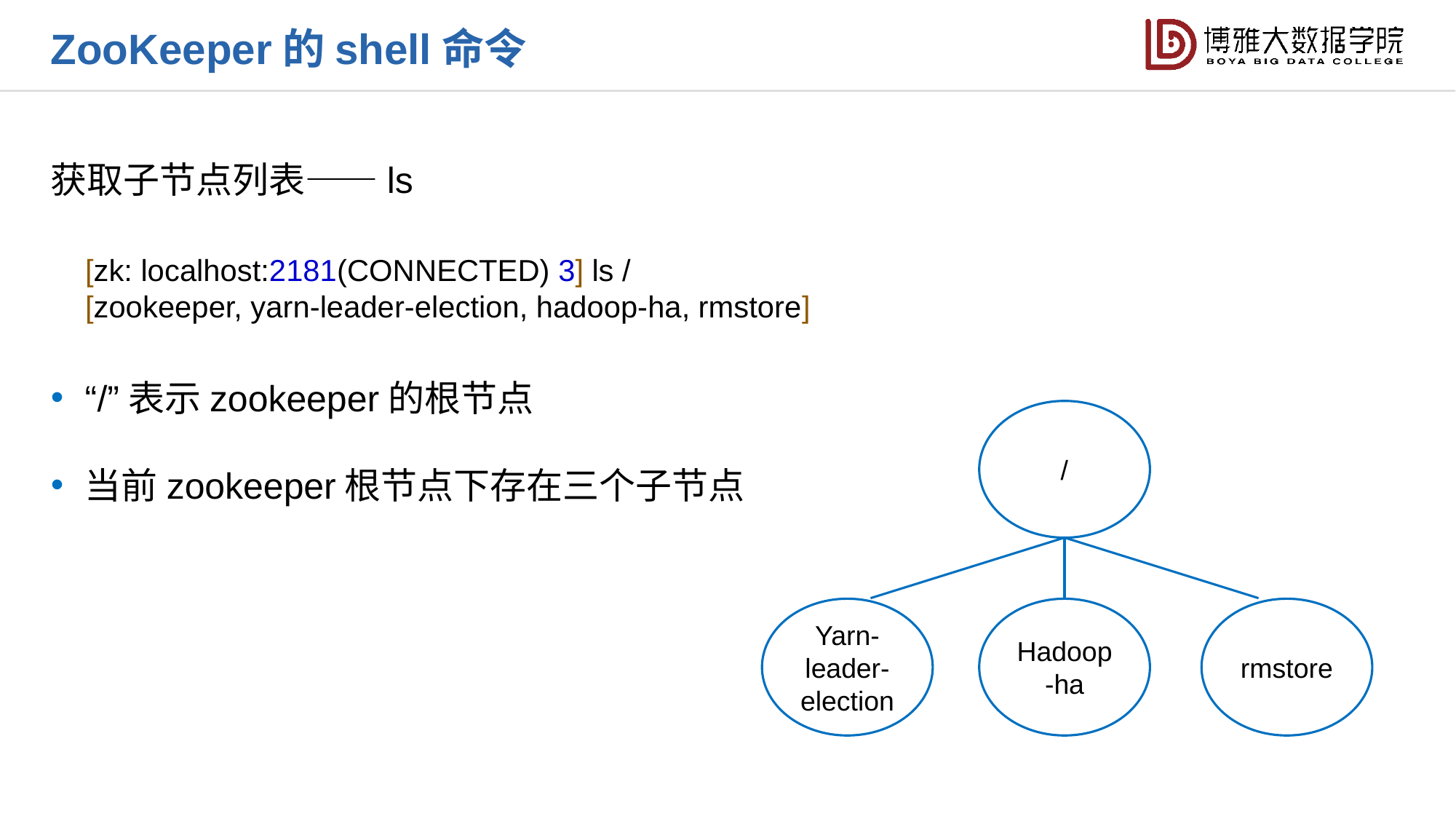

ZooKeeper的shell命令
获取子节点列表——ls

“/”表示zookeeper的根节点

当前zookeeper根节点下存在三个子节点
[zk: localhost:2181(CONNECTED) 3] ls /
[zookeeper, yarn-leader-election, hadoop-ha, rmstore]
/
Yarn-leader-election
Hadoop-ha
rmstore